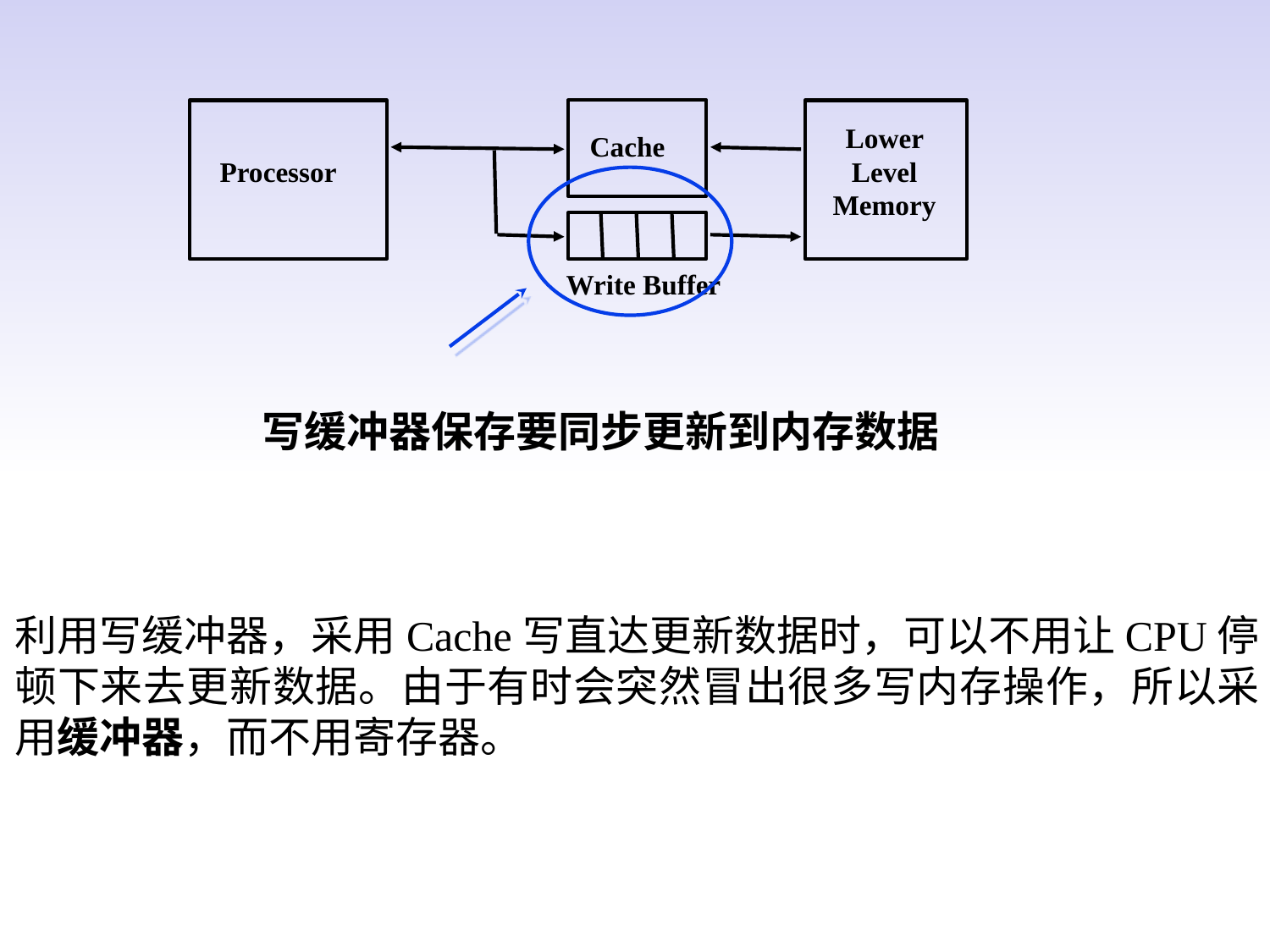

Lower Level Memory
Cache

Processor

Write Buffer

写缓冲器保存要同步更新到内存数据
利用写缓冲器，采用Cache写直达更新数据时，可以不用让CPU停顿下来去更新数据。由于有时会突然冒出很多写内存操作，所以采用缓冲器，而不用寄存器。